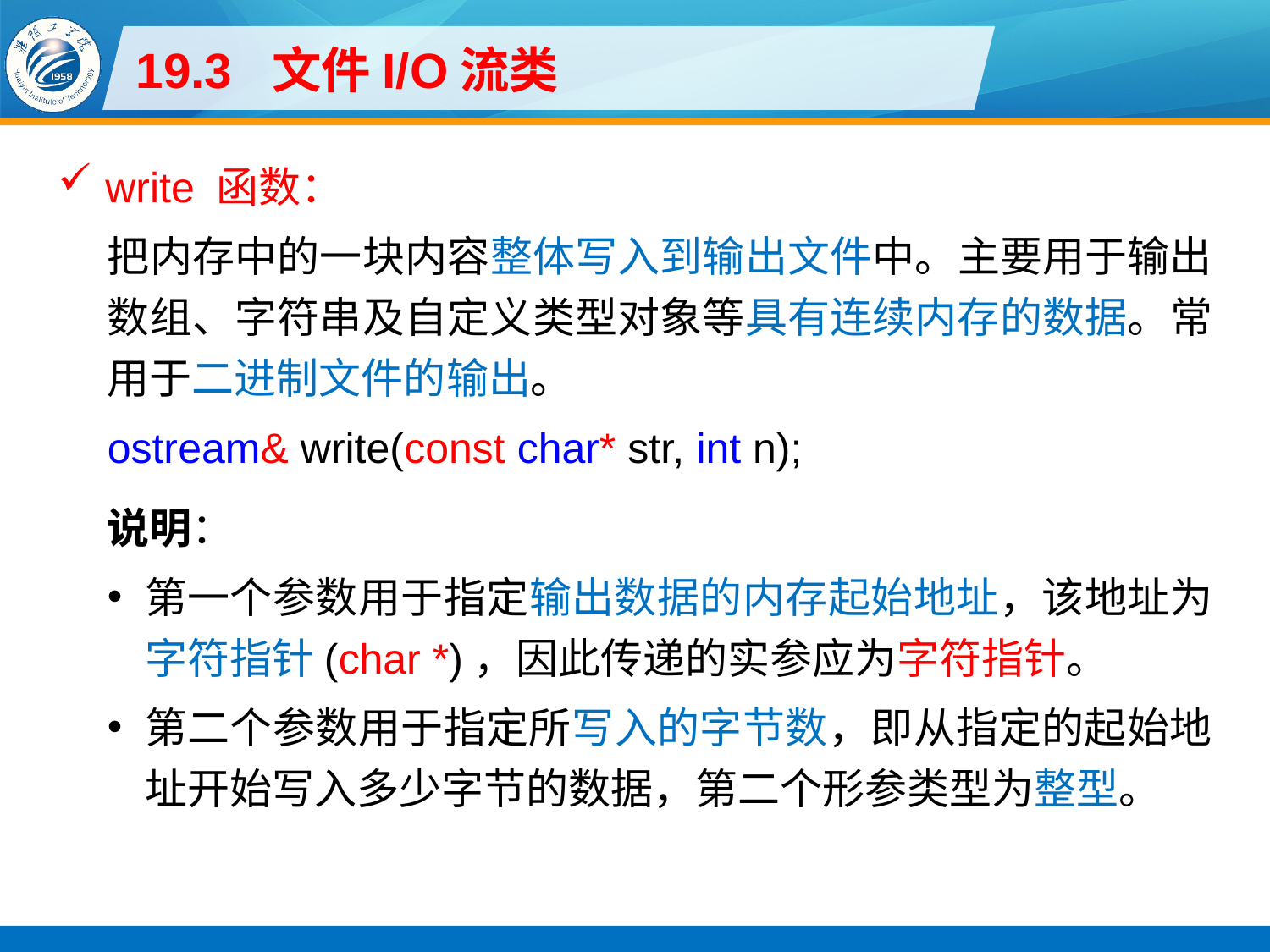

# 19.3  文件I/O流类
write 函数：
把内存中的一块内容整体写入到输出文件中。主要用于输出数组、字符串及自定义类型对象等具有连续内存的数据。常用于二进制文件的输出。
ostream& write(const char* str, int n);
说明：
第一个参数用于指定输出数据的内存起始地址，该地址为字符指针(char *)，因此传递的实参应为字符指针。
第二个参数用于指定所写入的字节数，即从指定的起始地址开始写入多少字节的数据，第二个形参类型为整型。